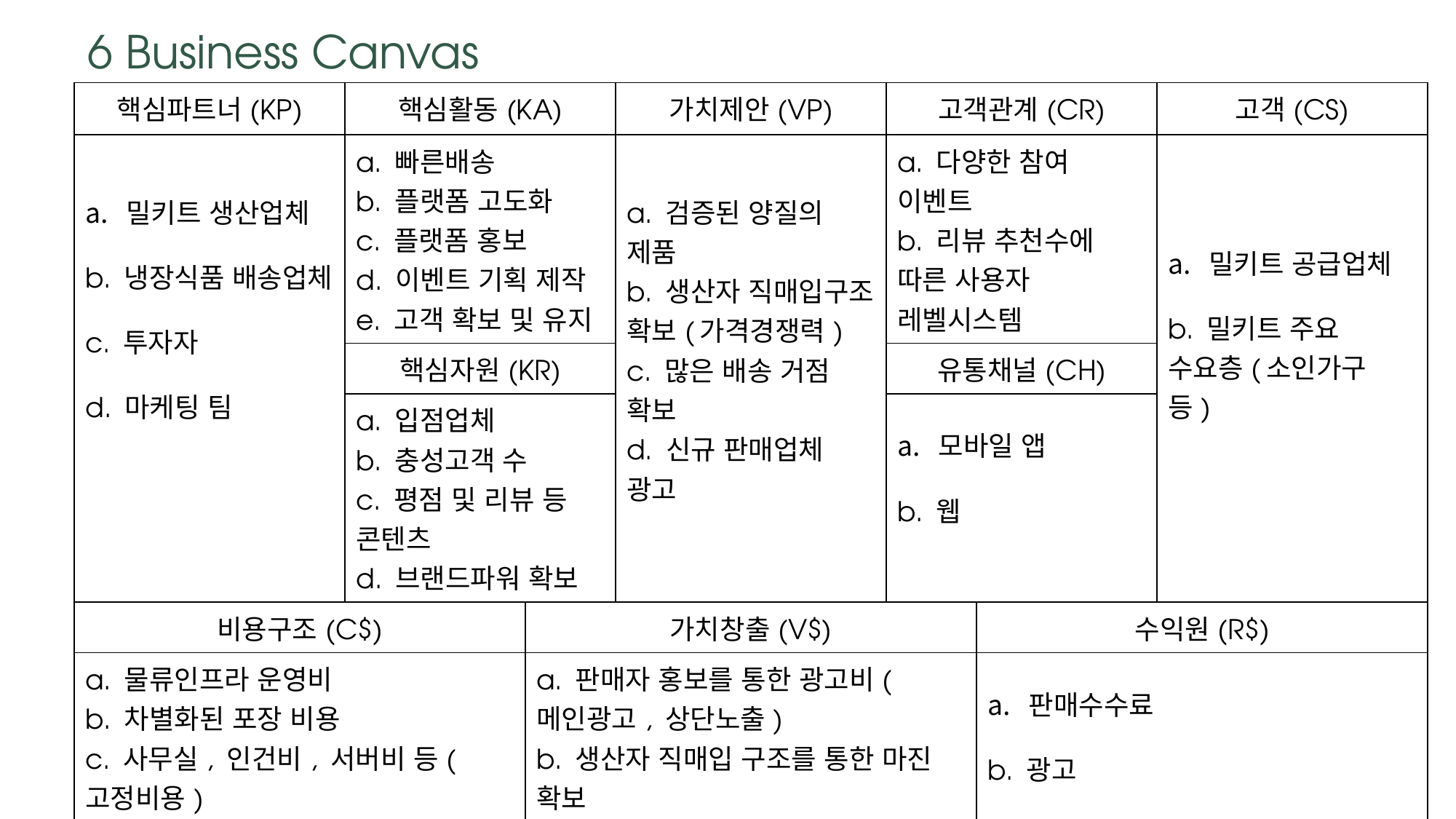

# 6 Business Canvas
| 핵심파트너(KP) | 핵심활동(KA) |  | 가치제안(VP) | 고객관계(CR) |  | 고객(CS) |
| --- | --- | --- | --- | --- | --- | --- |
| 밀키트 생산업체 b. 냉장식품 배송업체 c. 투자자 d. 마케팅 팀 | a. 빠른배송 b. 플랫폼 고도화 c. 플랫폼 홍보 d. 이벤트 기획 제작 e. 고객 확보 및 유지 |  | a. 검증된 양질의 제품 b. 생산자 직매입구조 확보(가격경쟁력) c. 많은 배송 거점 확보 d. 신규 판매업체 광고 | a. 다양한 참여 이벤트 b. 리뷰 추천수에 따른 사용자 레벨시스템 |  | 밀키트 공급업체 b. 밀키트 주요 수요층(소인가구 등) |
|  | 핵심자원(KR) |  |  | 유통채널(CH) |  |  |
|  | a. 입점업체 b. 충성고객 수 c. 평점 및 리뷰 등 콘텐츠 d. 브랜드파워 확보 |  |  | 모바일 앱 b. 웹 |  |  |
| 비용구조(C$) |  | 가치창출(V$) |  |  | 수익원(R$) |  |
| a. 물류인프라 운영비 b. 차별화된 포장 비용 c. 사무실, 인건비, 서버비 등(고정비용) d. 광고비, CS비용 등(변동비용) |  | a. 판매자 홍보를 통한 광고비(메인광고, 상단노출) b. 생산자 직매입 구조를 통한 마진 확보 c. 유통에 대한 기술개발을 통한 배송비 및 포장비 절감 |  |  | 판매수수료 b. 광고 |  |